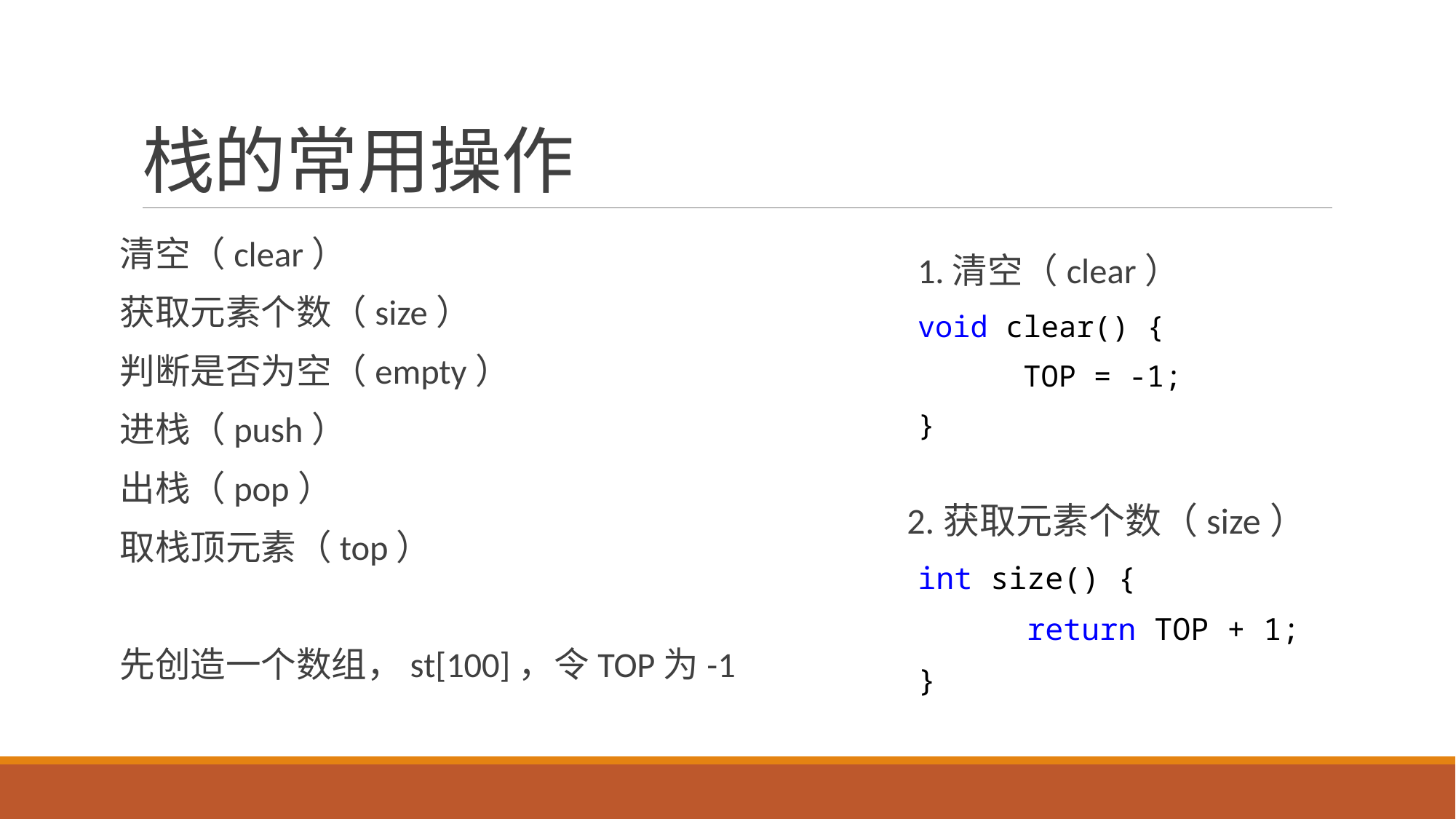

# 栈的常用操作
清空（clear）
获取元素个数（size）
判断是否为空（empty）
进栈（push）
出栈（pop）
取栈顶元素（top）

先创造一个数组，st[100]，令TOP为-1
1.清空（clear）
void clear() {
	TOP = -1;
}

2.获取元素个数（size）
int size() {
	return TOP + 1;
}